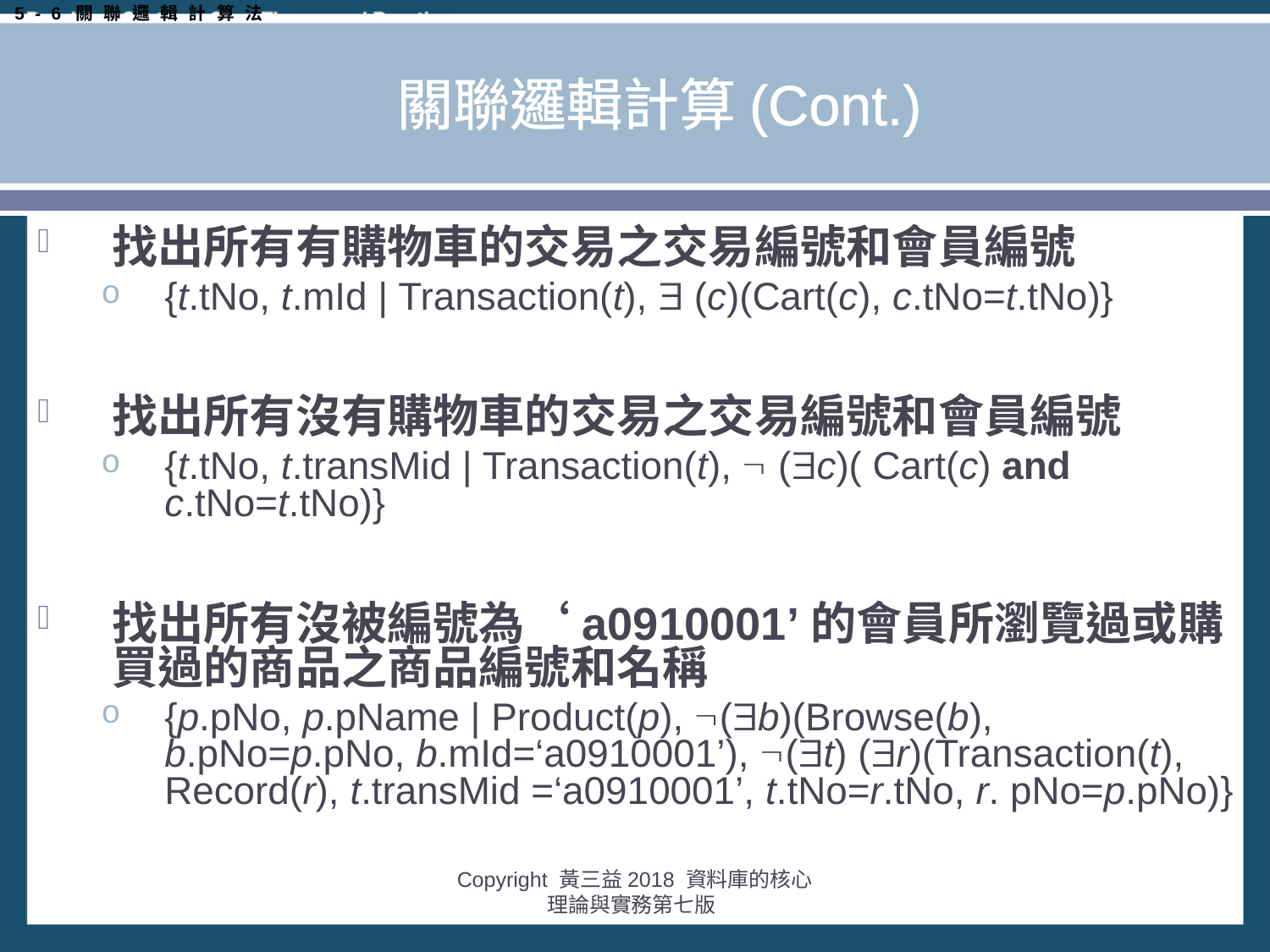

5-6關聯邏輯計算法
# 關聯邏輯計算(Cont.)
找出所有有購物車的交易之交易編號和會員編號
{t.tNo, t.mId | Transaction(t), ∃ (c)(Cart(c), c.tNo=t.tNo)}

找出所有沒有購物車的交易之交易編號和會員編號
{t.tNo, t.transMid | Transaction(t), ¬ (∃c)( Cart(c) and c.tNo=t.tNo)}

找出所有沒被編號為‘a0910001’的會員所瀏覽過或購買過的商品之商品編號和名稱
{p.pNo, p.pName | Product(p), ¬(∃b)(Browse(b), b.pNo=p.pNo, b.mId=‘a0910001’), ¬(∃t) (∃r)(Transaction(t), Record(r), t.transMid =‘a0910001’, t.tNo=r.tNo, r. pNo=p.pNo)}

Copyright 黃三益2018 資料庫的核心理論與實務第七版